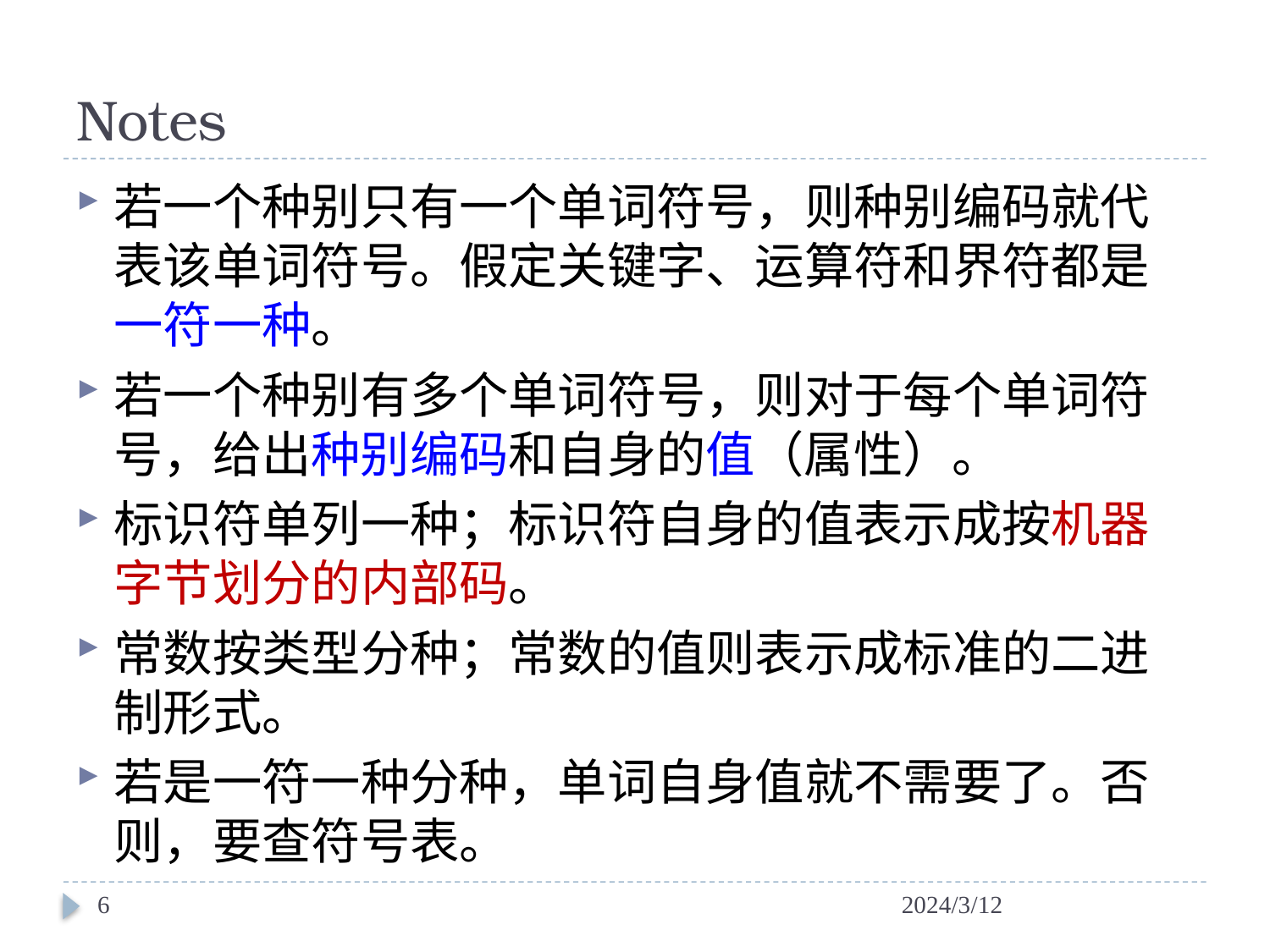

# Notes
若一个种别只有一个单词符号，则种别编码就代表该单词符号。假定关键字、运算符和界符都是一符一种。
若一个种别有多个单词符号，则对于每个单词符号，给出种别编码和自身的值（属性）。
标识符单列一种；标识符自身的值表示成按机器字节划分的内部码。
常数按类型分种；常数的值则表示成标准的二进制形式。
若是一符一种分种，单词自身值就不需要了。否则，要查符号表。

6
2024/3/12